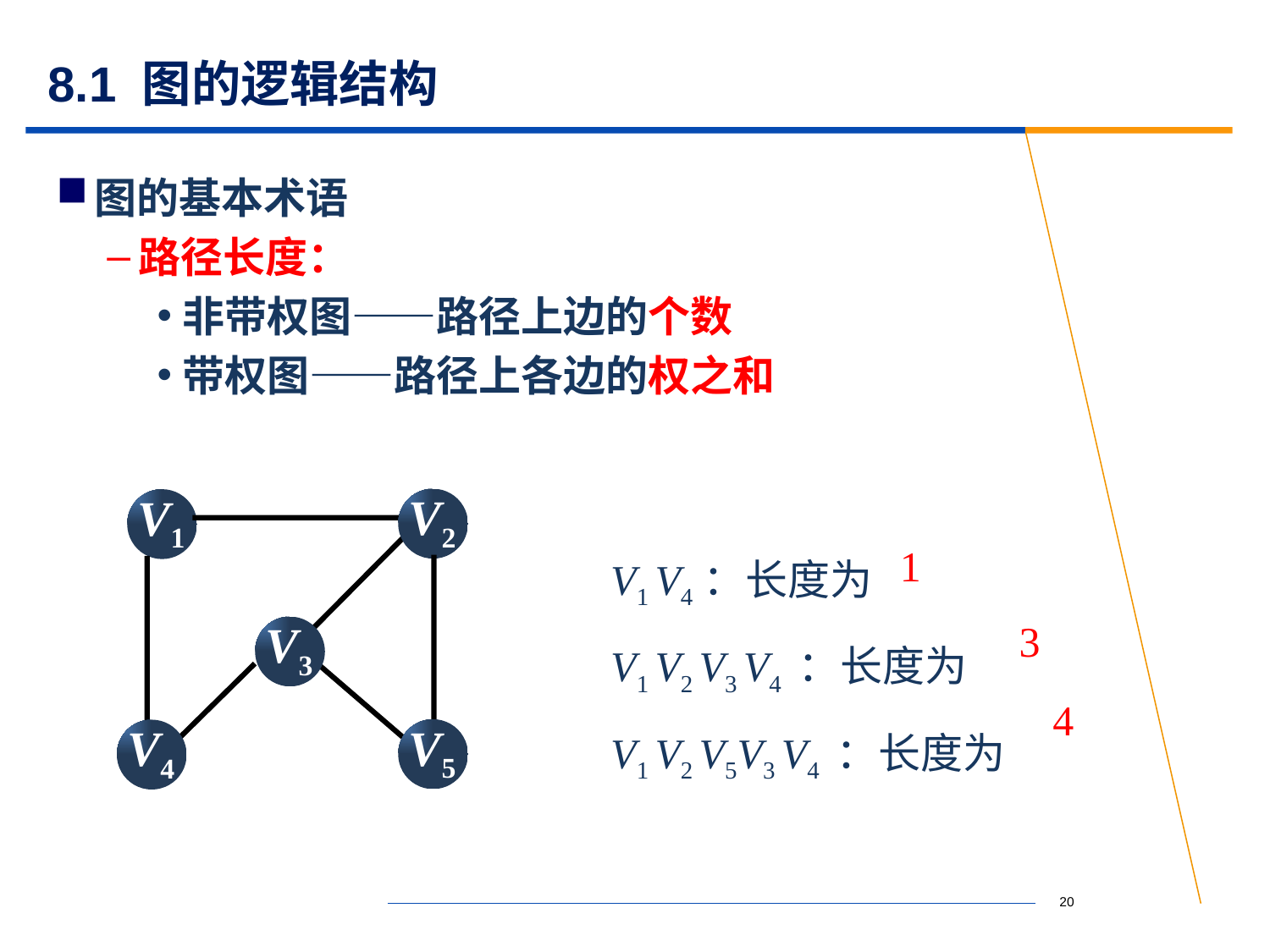

# 8.1 图的逻辑结构
图的基本术语
路径长度：
非带权图——路径上边的个数
带权图——路径上各边的权之和
V2
V1

V3

V5
V4

V1 V4：长度为
V1 V2 V3 V4 ：长度为
V1 V2 V5V3 V4 ：长度为
1
3
4